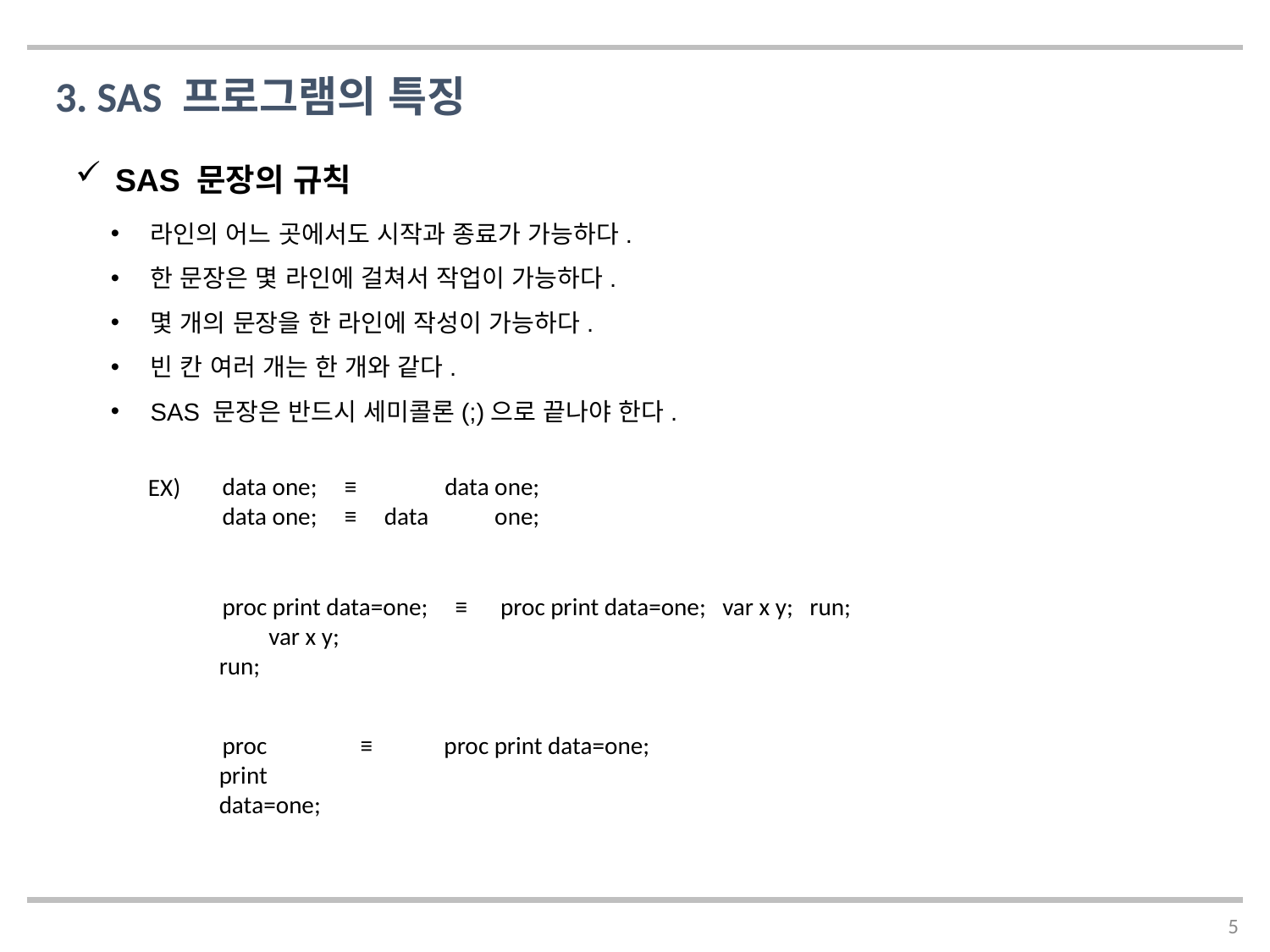

3. SAS 프로그램의 특징
SAS 문장의 규칙
라인의 어느 곳에서도 시작과 종료가 가능하다.
한 문장은 몇 라인에 걸쳐서 작업이 가능하다.
몇 개의 문장을 한 라인에 작성이 가능하다.
빈 칸 여러 개는 한 개와 같다.
SAS 문장은 반드시 세미콜론(;)으로 끝나야 한다.
data one;     ≡                data one;
data one;     ≡     data            one;
EX)
proc print data=one;     ≡      proc print data=one;   var x y;   run;
             var x y;
    run;
proc                 ≡             proc print data=one;
    print
    data=one;